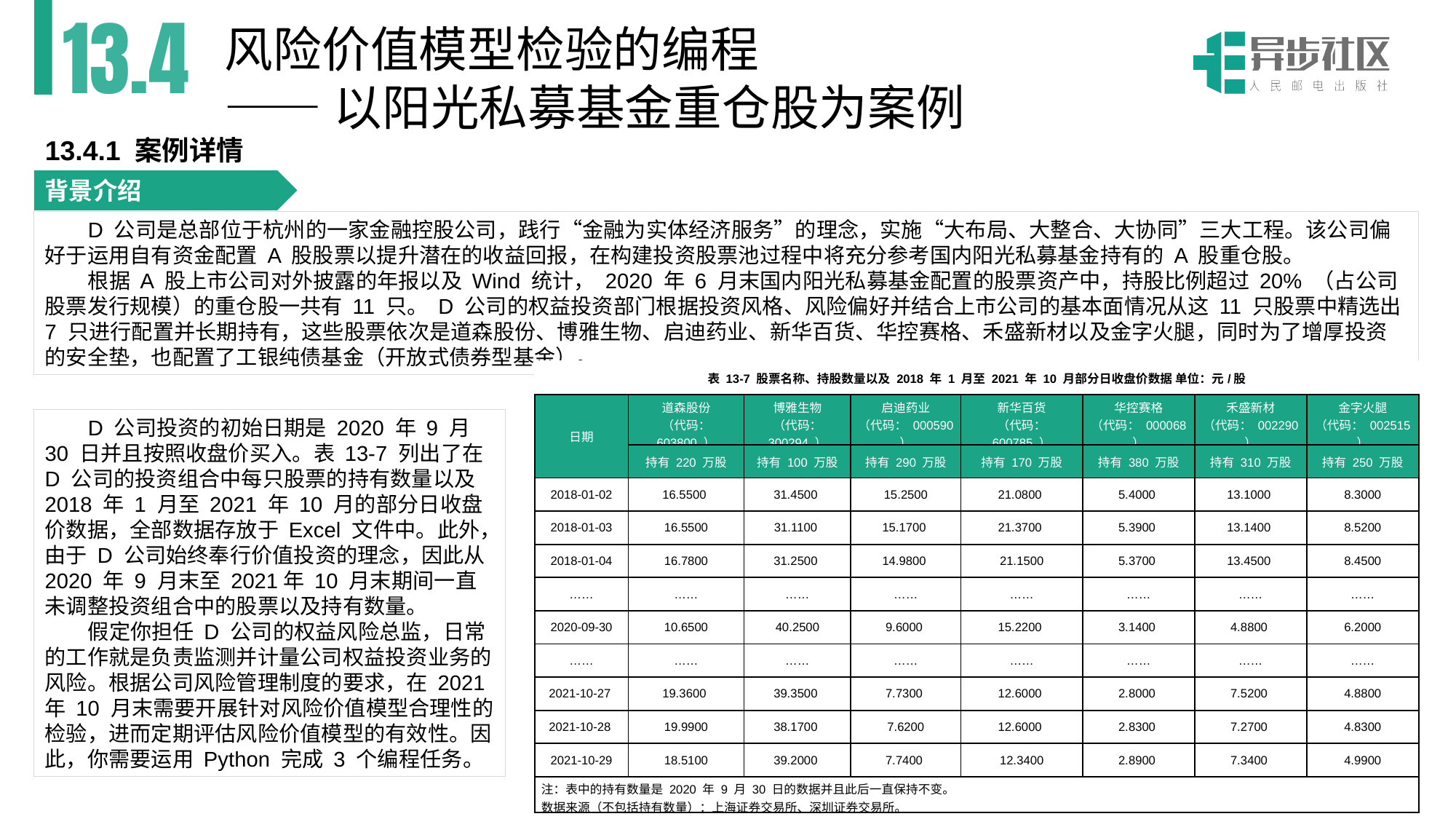

13.4
风险价值模型检验的编程
——以阳光私募基金重仓股为案例
13.4.1 案例详情
背景介绍
D 公司是总部位于杭州的一家金融控股公司，践行“金融为实体经济服务”的理念，实施“大布局、大整合、大协同”三大工程。该公司偏好于运用自有资金配置 A 股股票以提升潜在的收益回报，在构建投资股票池过程中将充分参考国内阳光私募基金持有的 A 股重仓股。
根据 A 股上市公司对外披露的年报以及 Wind 统计， 2020 年 6 月末国内阳光私募基金配置的股票资产中，持股比例超过 20% （占公司股票发行规模）的重仓股一共有 11 只。 D 公司的权益投资部门根据投资风格、风险偏好并结合上市公司的基本面情况从这 11 只股票中精选出 7 只进行配置并长期持有，这些股票依次是道森股份、博雅生物、启迪药业、新华百货、华控赛格、禾盛新材以及金字火腿，同时为了增厚投资的安全垫，也配置了工银纯债基金（开放式债券型基金）。
| 表 13-7 股票名称、持股数量以及 2018 年 1 月至 2021 年 10 月部分日收盘价数据 单位：元/股 |  |  |  |  |  |  |  |
| --- | --- | --- | --- | --- | --- | --- | --- |
| 日期 | 道森股份 （代码： 603800 ） | 博雅生物 （代码： 300294 ） | 启迪药业 （代码： 000590 ） | 新华百货 （代码： 600785 ） | 华控赛格 （代码： 000068 ） | 禾盛新材 （代码： 002290 ） | 金字火腿 （代码： 002515 ） |
|  | 持有 220 万股 | 持有 100 万股 | 持有 290 万股 | 持有 170 万股 | 持有 380 万股 | 持有 310 万股 | 持有 250 万股 |
| 2018-01-02 | 16.5500 | 31.4500 | 15.2500 | 21.0800 | 5.4000 | 13.1000 | 8.3000 |
| 2018-01-03 | 16.5500 | 31.1100 | 15.1700 | 21.3700 | 5.3900 | 13.1400 | 8.5200 |
| 2018-01-04 | 16.7800 | 31.2500 | 14.9800 | 21.1500 | 5.3700 | 13.4500 | 8.4500 |
| …… | …… | …… | …… | …… | …… | …… | …… |
| 2020-09-30 | 10.6500 | 40.2500 | 9.6000 | 15.2200 | 3.1400 | 4.8800 | 6.2000 |
| …… | …… | …… | …… | …… | …… | …… | …… |
| 2021-10-27 | 19.3600 | 39.3500 | 7.7300 | 12.6000 | 2.8000 | 7.5200 | 4.8800 |
| 2021-10-28 | 19.9900 | 38.1700 | 7.6200 | 12.6000 | 2.8300 | 7.2700 | 4.8300 |
| 2021-10-29 | 18.5100 | 39.2000 | 7.7400 | 12.3400 | 2.8900 | 7.3400 | 4.9900 |
| 注：表中的持有数量是 2020 年 9 月 30 日的数据并且此后一直保持不变。 数据来源（不包括持有数量）：上海证券交易所、深圳证券交易所。 | 合计 |  | 22 个 |  |  |  |  |
D 公司投资的初始日期是 2020 年 9 月 30 日并且按照收盘价买入。表 13-7 列出了在 D 公司的投资组合中每只股票的持有数量以及 2018 年 1 月至 2021 年 10 月的部分日收盘价数据，全部数据存放于 Excel 文件中。此外，由于 D 公司始终奉行价值投资的理念，因此从 2020 年 9 月末至 2021年 10 月末期间一直未调整投资组合中的股票以及持有数量。
假定你担任 D 公司的权益风险总监，日常的工作就是负责监测并计量公司权益投资业务的风险。根据公司风险管理制度的要求，在 2021 年 10 月末需要开展针对风险价值模型合理性的检验，进而定期评估风险价值模型的有效性。因此，你需要运用 Python 完成 3 个编程任务。